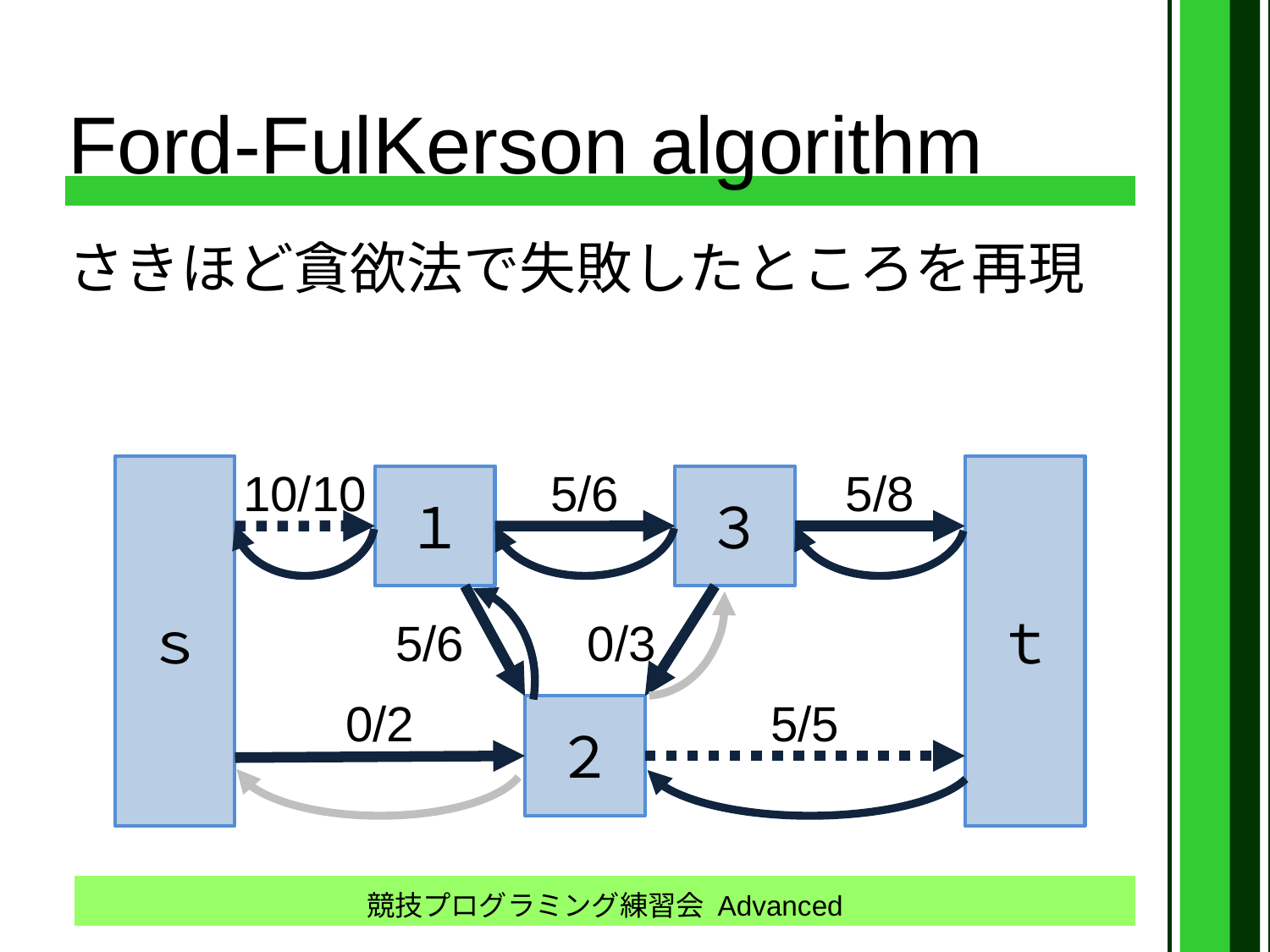

# Ford-FulKerson algorithm
さきほど貪欲法で失敗したところを再現
ｓ
10/10
5/6
5/8
ｔ

１

３

5/6
0/3
0/2
5/5
２

競技プログラミング練習会 Advanced